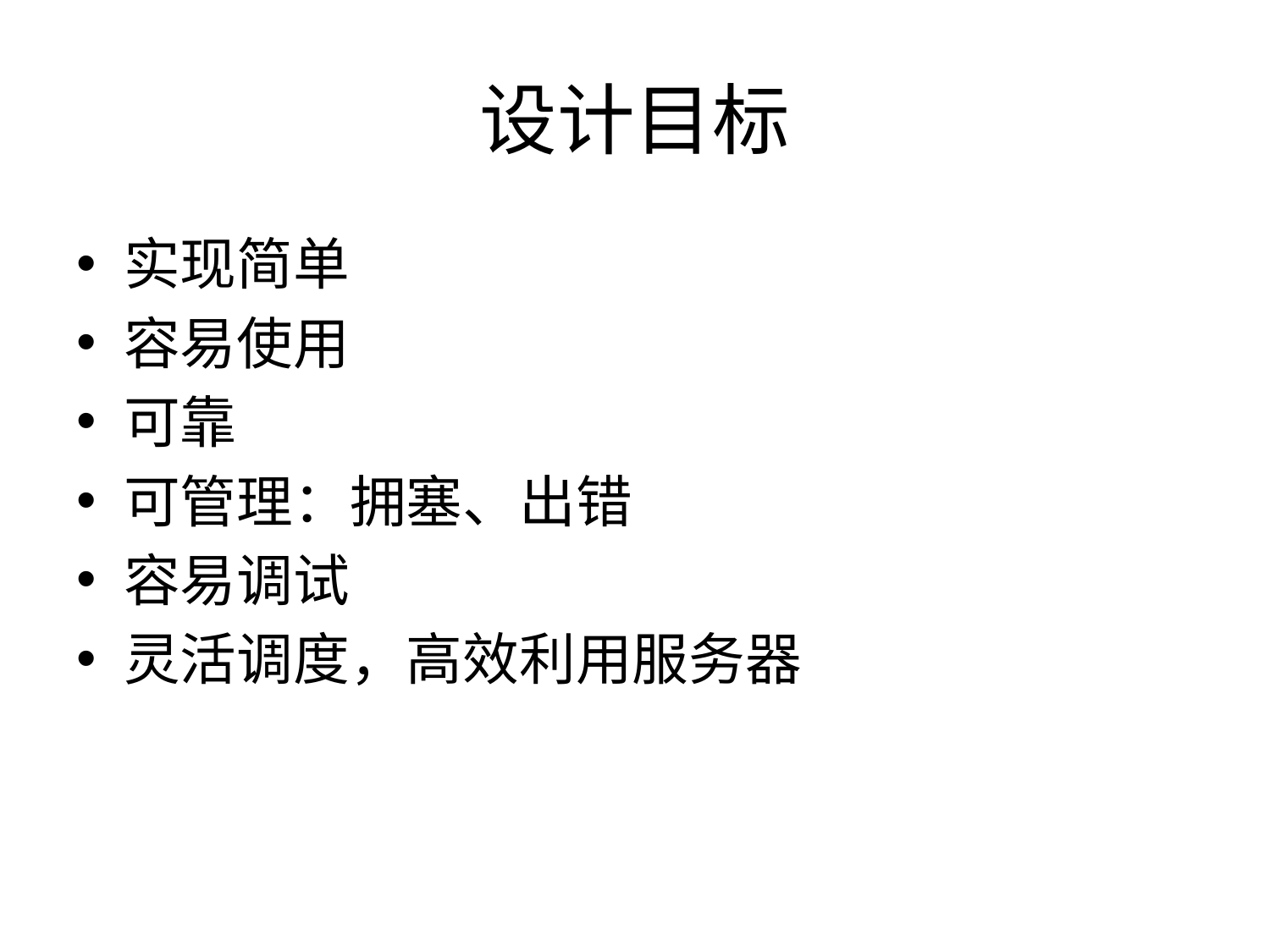

# 设计目标
实现简单
容易使用
可靠
可管理：拥塞、出错
容易调试
灵活调度，高效利用服务器